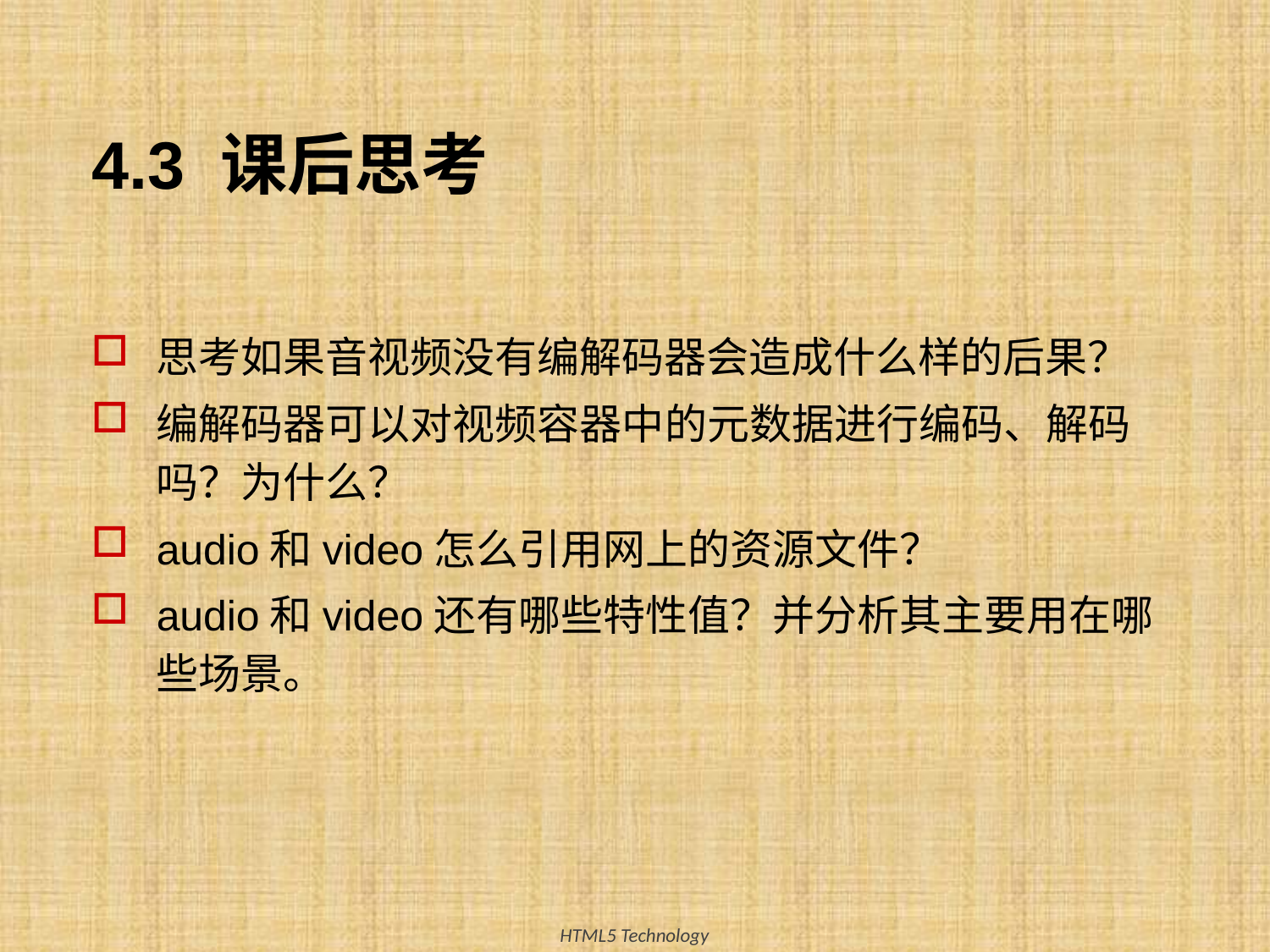

# 4.3 课后思考
思考如果音视频没有编解码器会造成什么样的后果？
编解码器可以对视频容器中的元数据进行编码、解码吗？为什么？
audio和video怎么引用网上的资源文件？
audio和video还有哪些特性值？并分析其主要用在哪些场景。

51
HTML5 Technology